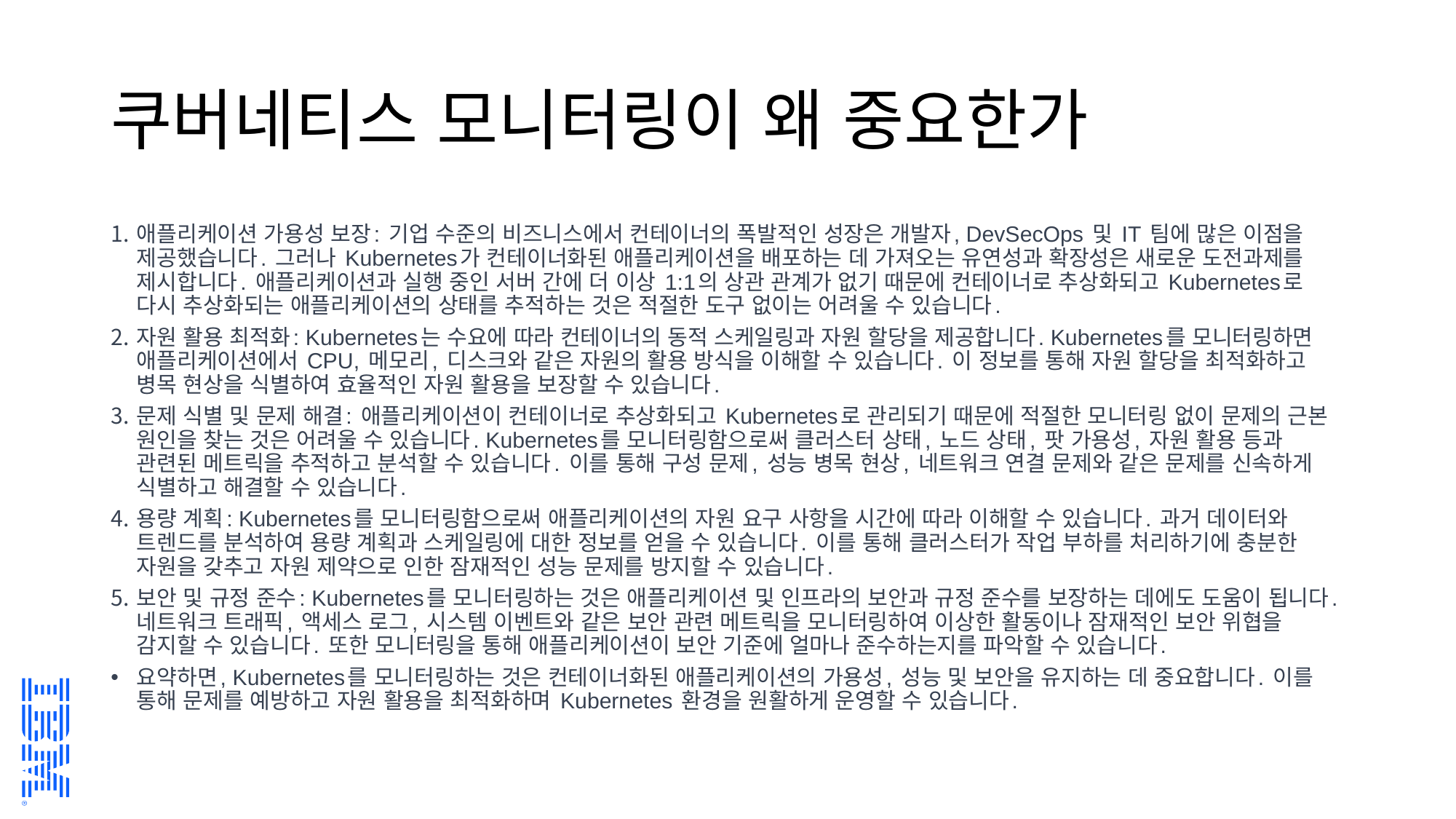

# 쿠버네티스 모니터링이 왜 중요한가
애플리케이션 가용성 보장: 기업 수준의 비즈니스에서 컨테이너의 폭발적인 성장은 개발자, DevSecOps 및 IT 팀에 많은 이점을 제공했습니다. 그러나 Kubernetes가 컨테이너화된 애플리케이션을 배포하는 데 가져오는 유연성과 확장성은 새로운 도전과제를 제시합니다. 애플리케이션과 실행 중인 서버 간에 더 이상 1:1의 상관 관계가 없기 때문에 컨테이너로 추상화되고 Kubernetes로 다시 추상화되는 애플리케이션의 상태를 추적하는 것은 적절한 도구 없이는 어려울 수 있습니다.
자원 활용 최적화: Kubernetes는 수요에 따라 컨테이너의 동적 스케일링과 자원 할당을 제공합니다. Kubernetes를 모니터링하면 애플리케이션에서 CPU, 메모리, 디스크와 같은 자원의 활용 방식을 이해할 수 있습니다. 이 정보를 통해 자원 할당을 최적화하고 병목 현상을 식별하여 효율적인 자원 활용을 보장할 수 있습니다.
문제 식별 및 문제 해결: 애플리케이션이 컨테이너로 추상화되고 Kubernetes로 관리되기 때문에 적절한 모니터링 없이 문제의 근본 원인을 찾는 것은 어려울 수 있습니다. Kubernetes를 모니터링함으로써 클러스터 상태, 노드 상태, 팟 가용성, 자원 활용 등과 관련된 메트릭을 추적하고 분석할 수 있습니다. 이를 통해 구성 문제, 성능 병목 현상, 네트워크 연결 문제와 같은 문제를 신속하게 식별하고 해결할 수 있습니다.
용량 계획: Kubernetes를 모니터링함으로써 애플리케이션의 자원 요구 사항을 시간에 따라 이해할 수 있습니다. 과거 데이터와 트렌드를 분석하여 용량 계획과 스케일링에 대한 정보를 얻을 수 있습니다. 이를 통해 클러스터가 작업 부하를 처리하기에 충분한 자원을 갖추고 자원 제약으로 인한 잠재적인 성능 문제를 방지할 수 있습니다.
보안 및 규정 준수: Kubernetes를 모니터링하는 것은 애플리케이션 및 인프라의 보안과 규정 준수를 보장하는 데에도 도움이 됩니다. 네트워크 트래픽, 액세스 로그, 시스템 이벤트와 같은 보안 관련 메트릭을 모니터링하여 이상한 활동이나 잠재적인 보안 위협을 감지할 수 있습니다. 또한 모니터링을 통해 애플리케이션이 보안 기준에 얼마나 준수하는지를 파악할 수 있습니다.
요약하면, Kubernetes를 모니터링하는 것은 컨테이너화된 애플리케이션의 가용성, 성능 및 보안을 유지하는 데 중요합니다. 이를 통해 문제를 예방하고 자원 활용을 최적화하며 Kubernetes 환경을 원활하게 운영할 수 있습니다.